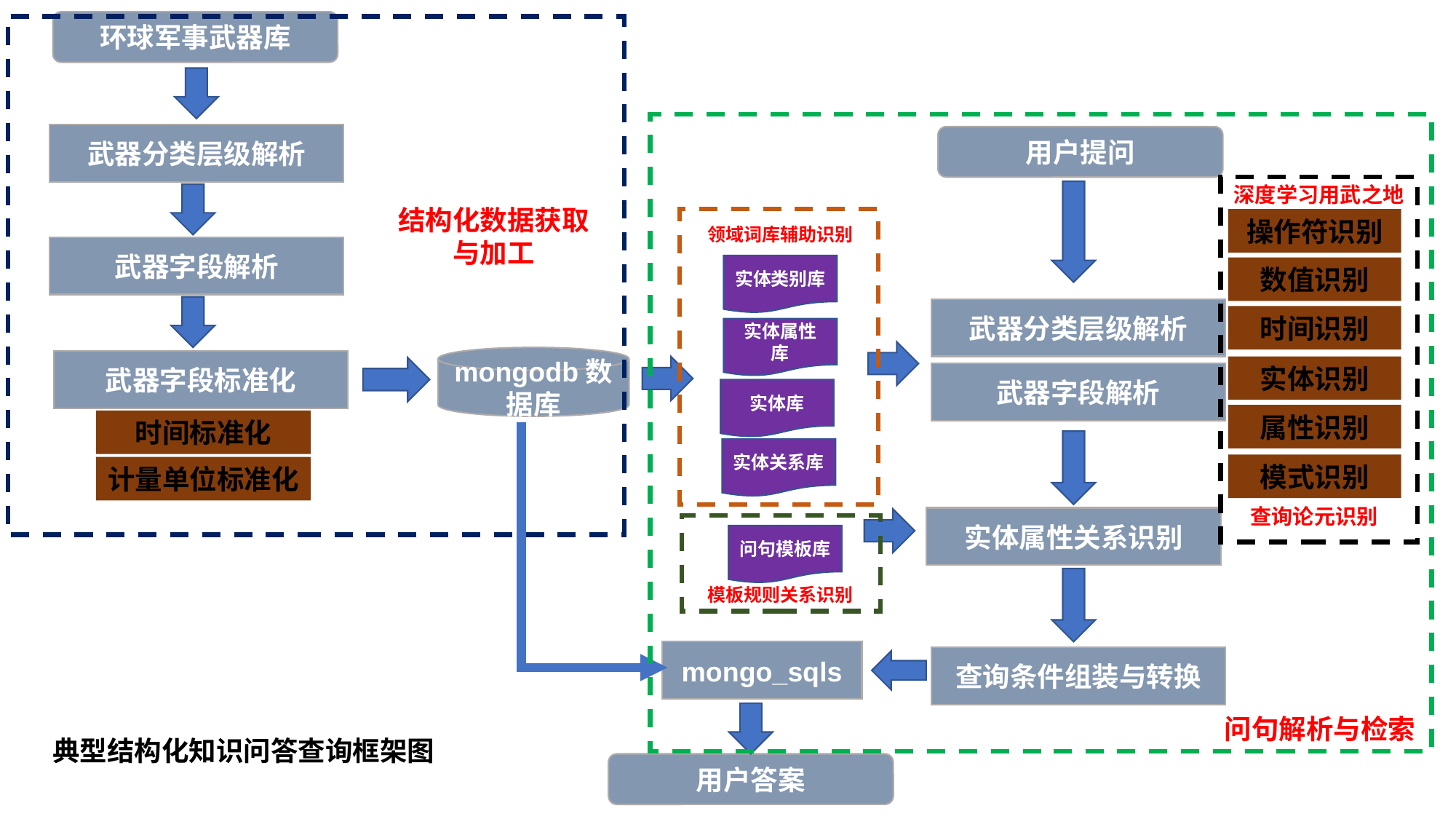

环球军事武器库

武器分类层级解析
用户提问
深度学习用武之地

结构化数据获取
与加工

操作符识别
领域词库辅助识别
武器字段解析
实体类别库
数值识别

武器分类层级解析
时间识别
实体属性 库

mongodb数据库
武器字段标准化

实体识别

武器字段解析
实体库
属性识别
时间标准化

实体关系库
模式识别
计量单位标准化
查询论元识别

实体属性关系识别

问句模板库

模板规则关系识别
mongo_sqls
查询条件组装与转换

问句解析与检索
典型结构化知识问答查询框架图
用户答案